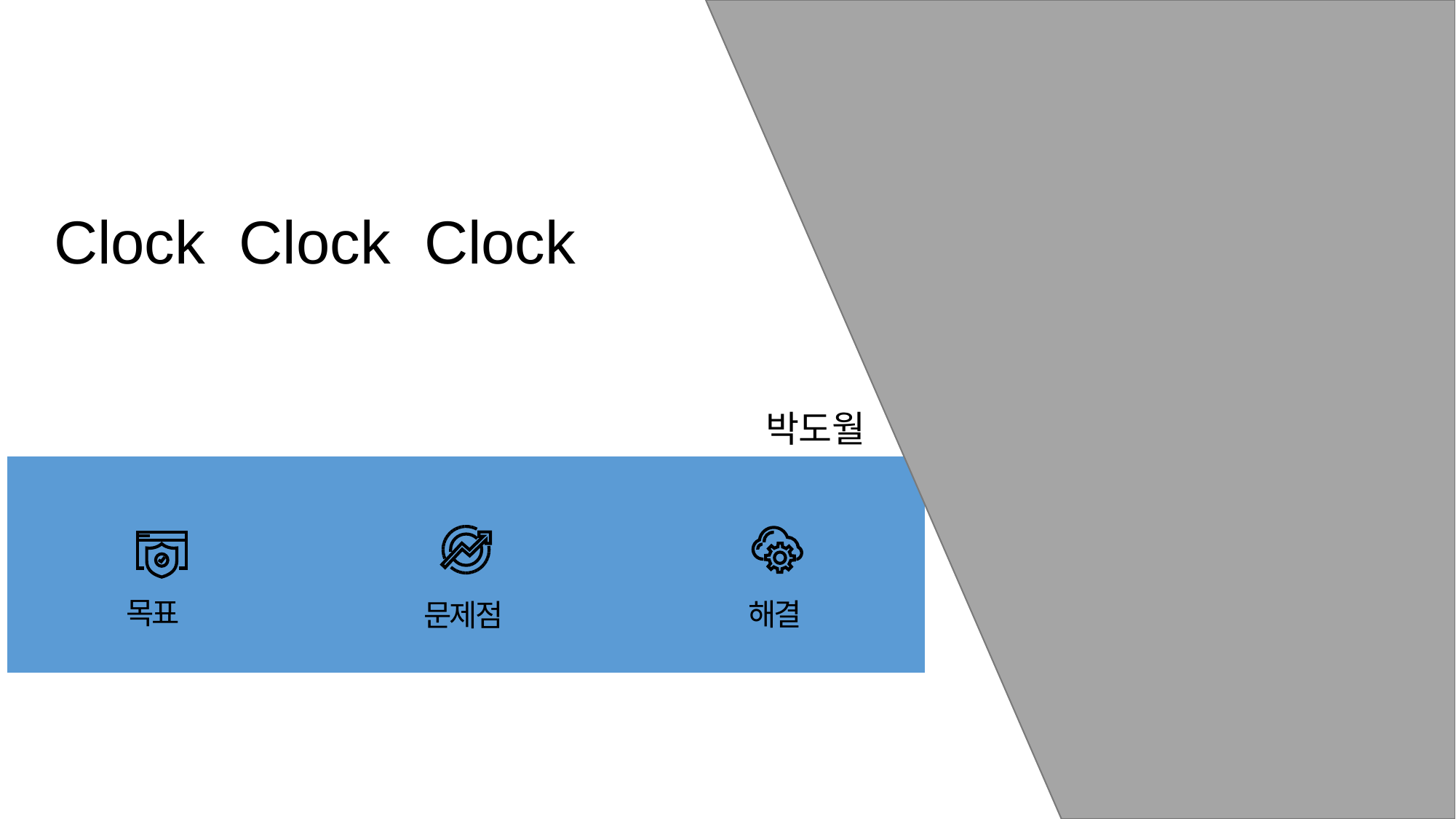

Clock  Clock  Clock
박도월

목표
해결
문제점